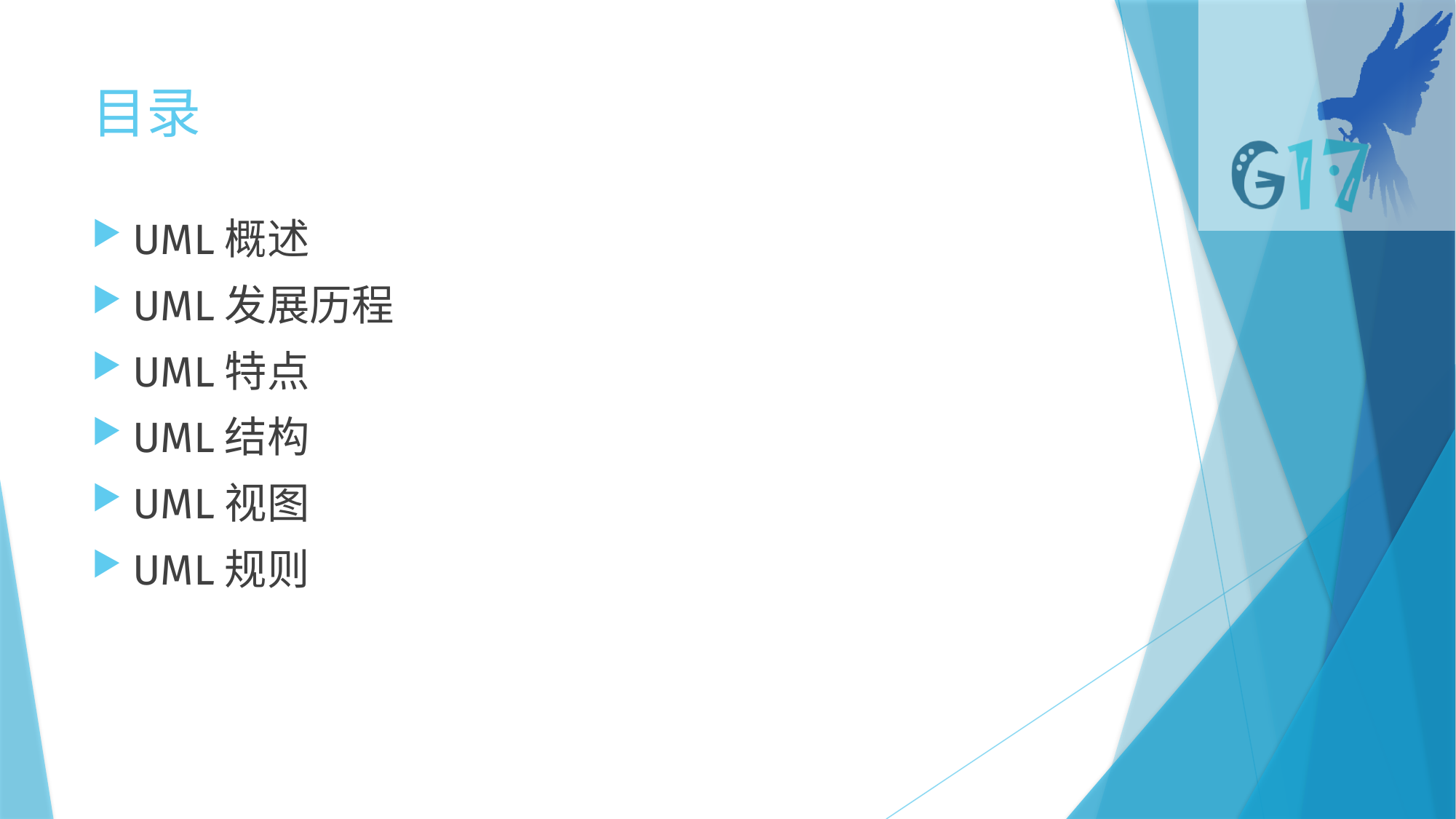

# 目录
UML概述
UML发展历程
UML特点
UML结构
UML视图
UML规则